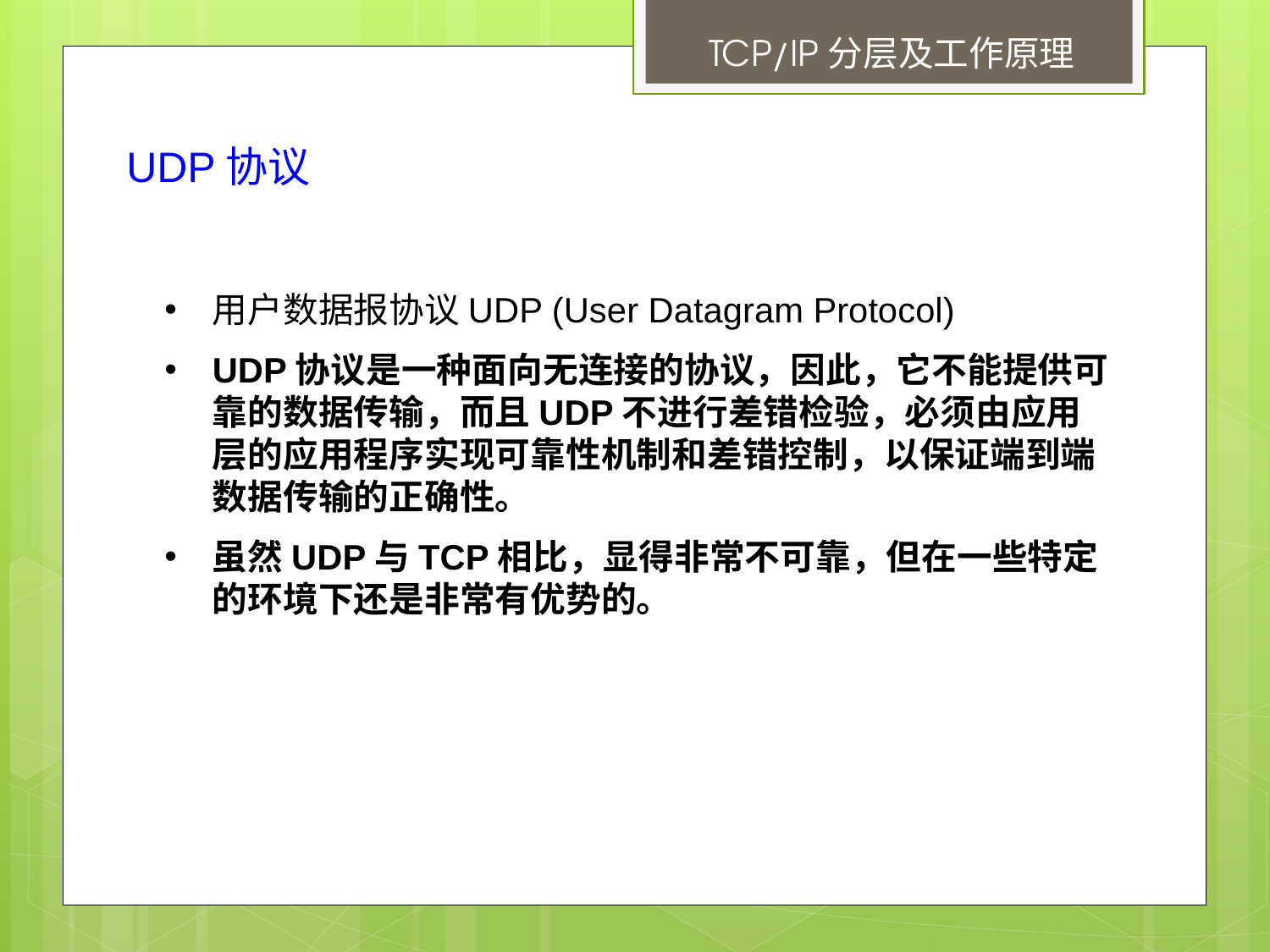

TCP/IP分层及工作原理
UDP协议
用户数据报协议UDP (User Datagram Protocol)
UDP协议是一种面向无连接的协议，因此，它不能提供可靠的数据传输，而且UDP不进行差错检验，必须由应用层的应用程序实现可靠性机制和差错控制，以保证端到端数据传输的正确性。
虽然UDP与TCP相比，显得非常不可靠，但在一些特定的环境下还是非常有优势的。